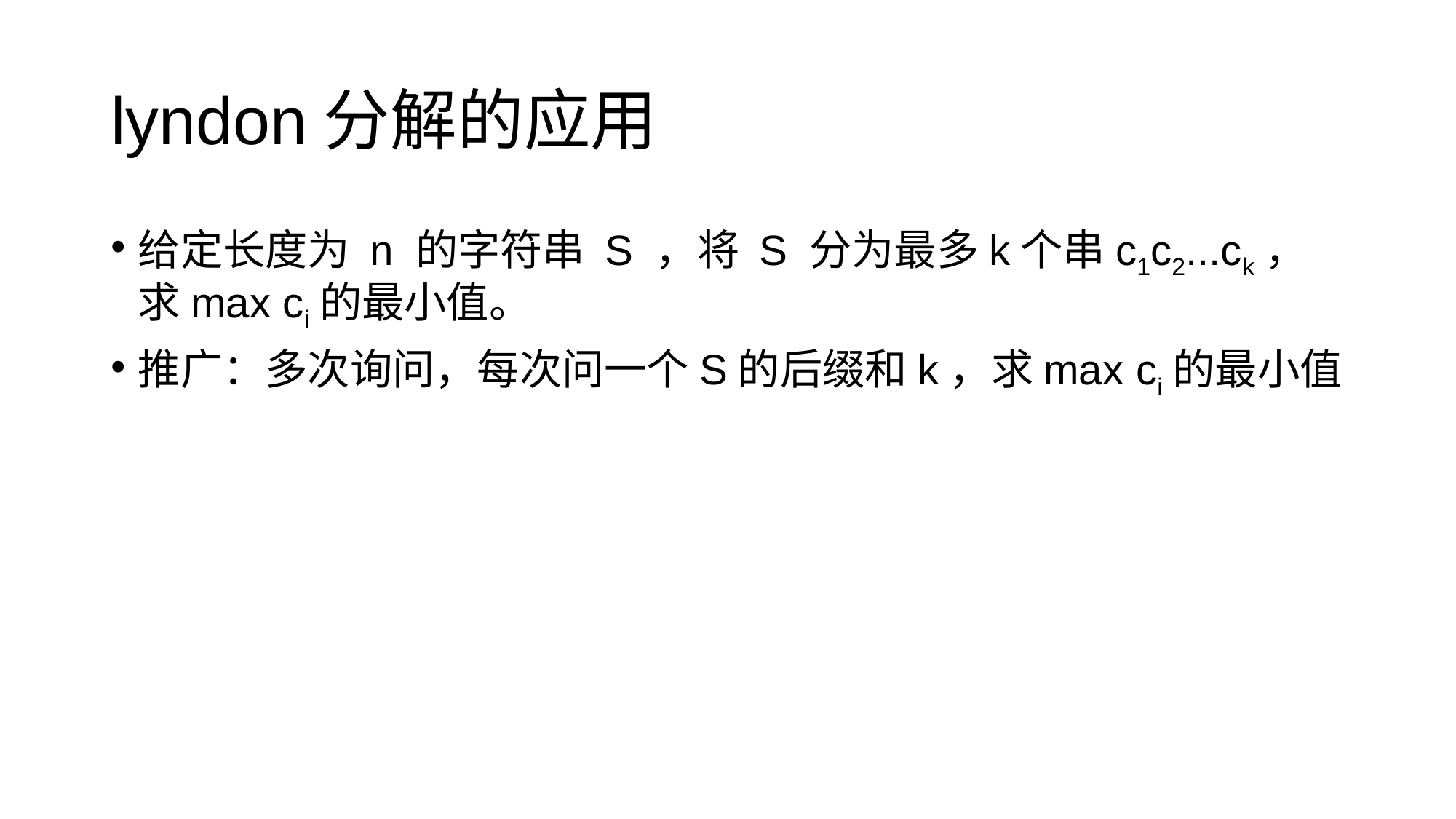

# lyndon分解的应用
给定长度为 n 的字符串 S ，将 S 分为最多k个串c1c2...ck，求max ci的最小值。
推广：多次询问，每次问一个S的后缀和k，求max ci的最小值